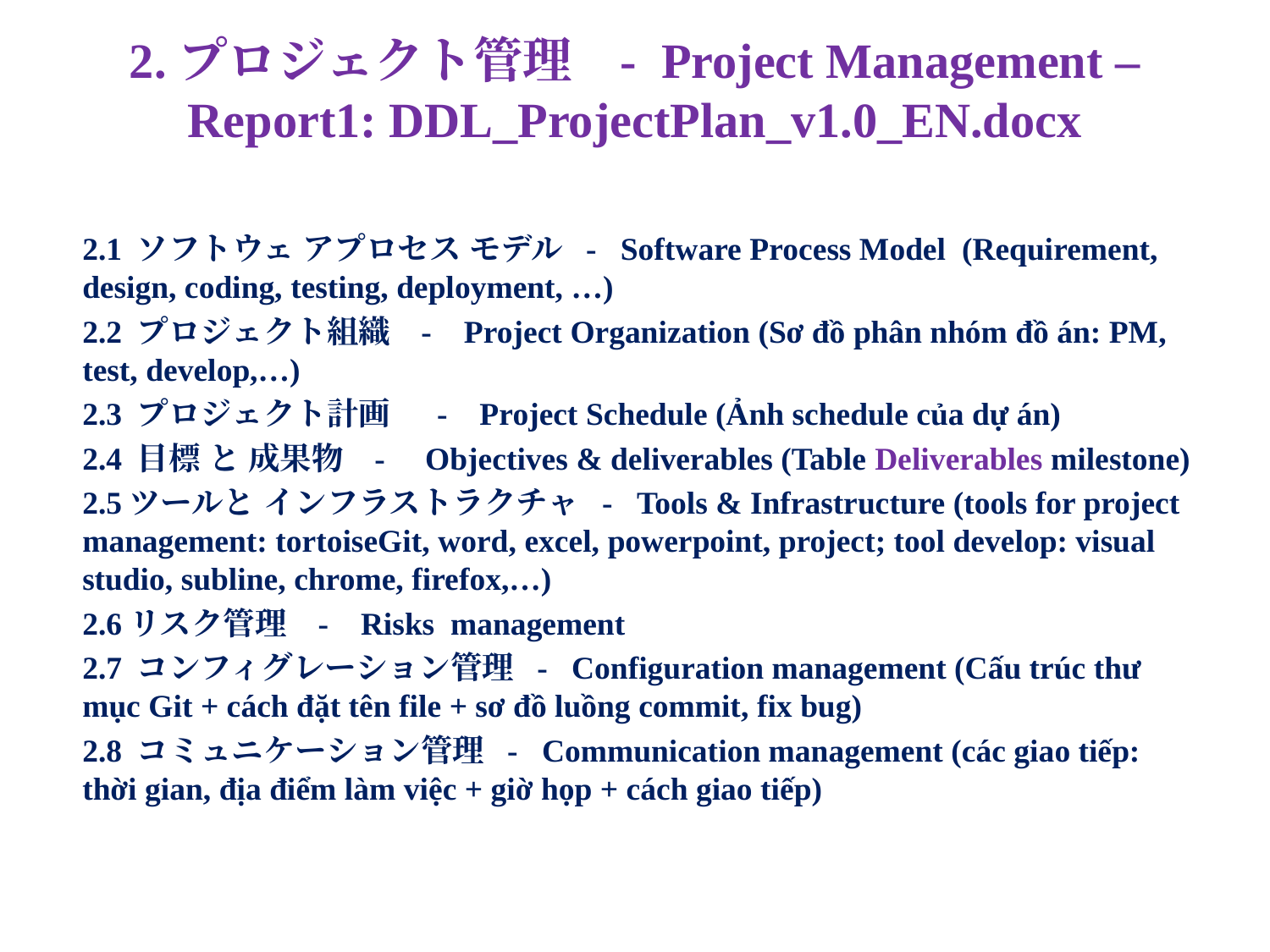

# 2.プロジェクト管理   -  Project Management – Report1: DDL_ProjectPlan_v1.0_EN.docx
2.1 ソフトウェ アプロセス モデル  -   Software Process Model  (Requirement, design, coding, testing, deployment, …)
2.2 プロジェクト組織   -    Project Organization (Sơ đồ phân nhóm đồ án: PM, test, develop,…)
2.3 プロジェクト計画　 -    Project Schedule (Ảnh schedule của dự án)
2.4 目標 と 成果物   -     Objectives & deliverables (Table Deliverables milestone)
2.5ツールと インフラストラクチャ  -   Tools & Infrastructure (tools for project management: tortoiseGit, word, excel, powerpoint, project; tool develop: visual studio, subline, chrome, firefox,…)
2.6リスク管理   -    Risks  management
2.7 コンフィグレーション管理  -   Configuration management (Cấu trúc thư mục Git + cách đặt tên file + sơ đồ luồng commit, fix bug)
2.8 コミュニケーション管理  -   Communication management (các giao tiếp: thời gian, địa điểm làm việc + giờ họp + cách giao tiếp)